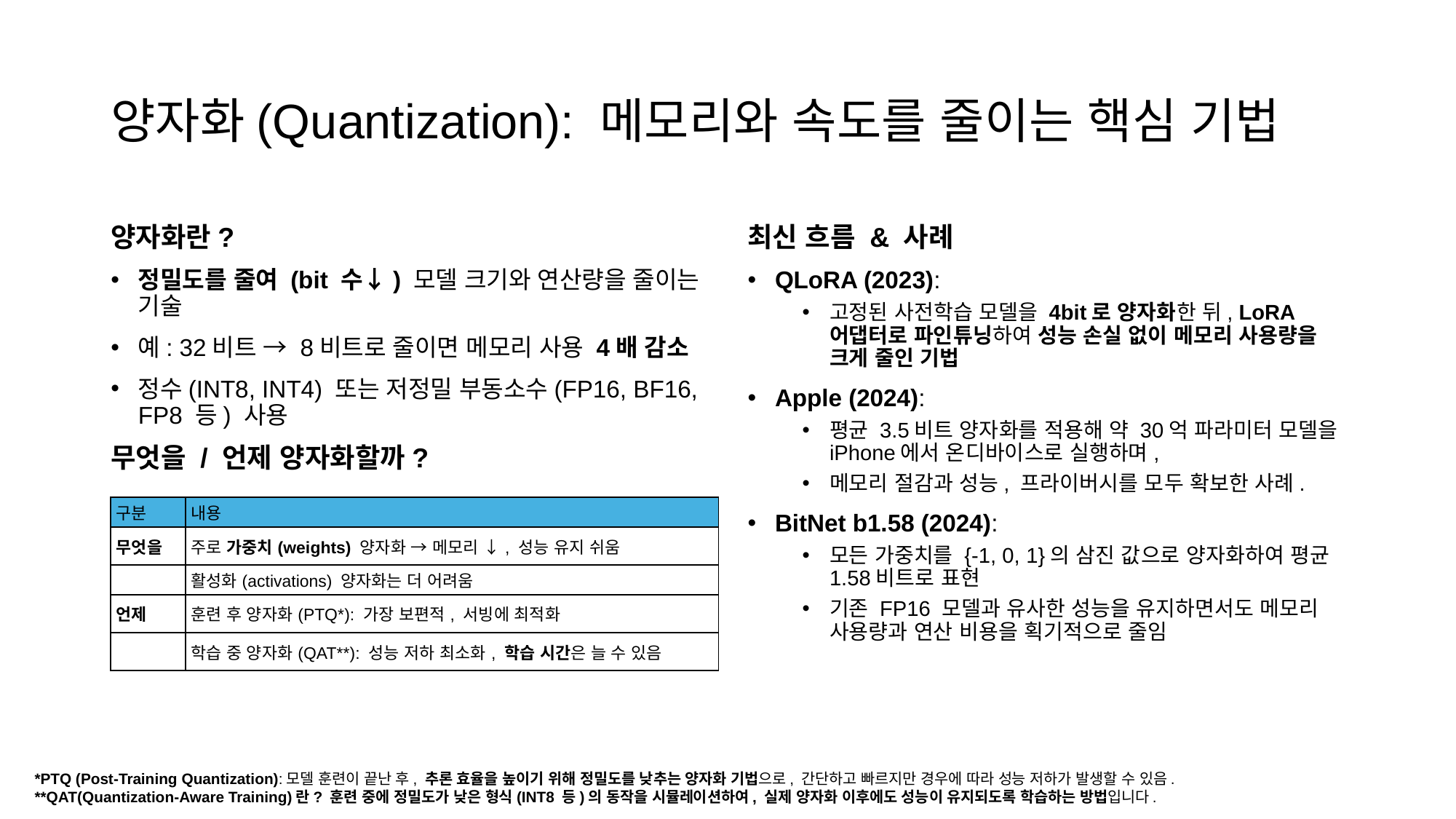

# 양자화(Quantization): 메모리와 속도를 줄이는 핵심 기법
양자화란?
정밀도를 줄여 (bit 수↓) 모델 크기와 연산량을 줄이는 기술
예: 32비트 → 8비트로 줄이면 메모리 사용 4배 감소
정수(INT8, INT4) 또는 저정밀 부동소수(FP16, BF16, FP8 등) 사용
무엇을 / 언제 양자화할까?

최신 흐름 & 사례
QLoRA (2023):
고정된 사전학습 모델을 4bit로 양자화한 뒤, LoRA 어댑터로 파인튜닝하여 성능 손실 없이 메모리 사용량을 크게 줄인 기법
Apple (2024):
평균 3.5비트 양자화를 적용해 약 30억 파라미터 모델을 iPhone에서 온디바이스로 실행하며,
메모리 절감과 성능, 프라이버시를 모두 확보한 사례.
BitNet b1.58 (2024):
모든 가중치를 {-1, 0, 1}의 삼진 값으로 양자화하여 평균 1.58비트로 표현
기존 FP16 모델과 유사한 성능을 유지하면서도 메모리 사용량과 연산 비용을 획기적으로 줄임
| 구분 | 내용 |
| --- | --- |
| 무엇을 | 주로 가중치(weights) 양자화 → 메모리 ↓, 성능 유지 쉬움 |
|  | 활성화(activations) 양자화는 더 어려움 |
| 언제 | 훈련 후 양자화(PTQ\*): 가장 보편적, 서빙에 최적화 |
|  | 학습 중 양자화(QAT\*\*): 성능 저하 최소화, 학습 시간은 늘 수 있음 |
*PTQ (Post-Training Quantization):모델 훈련이 끝난 후, 추론 효율을 높이기 위해 정밀도를 낮추는 양자화 기법으로, 간단하고 빠르지만 경우에 따라 성능 저하가 발생할 수 있음.
**QAT(Quantization-Aware Training)란? 훈련 중에 정밀도가 낮은 형식(INT8 등)의 동작을 시뮬레이션하여, 실제 양자화 이후에도 성능이 유지되도록 학습하는 방법입니다.